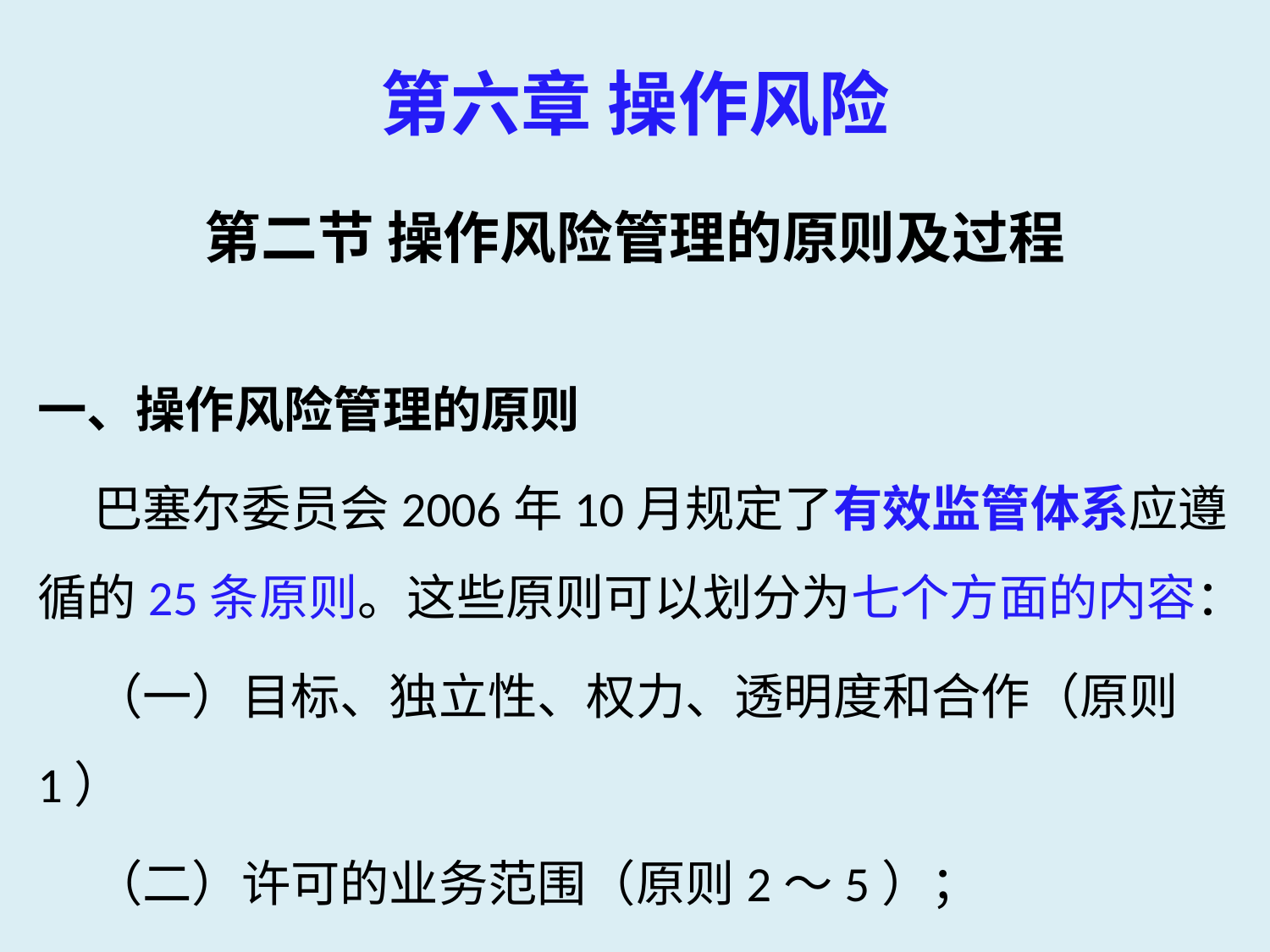

# 第六章 操作风险
第二节 操作风险管理的原则及过程

一、操作风险管理的原则
    巴塞尔委员会2006年10月规定了有效监管体系应遵循的25条原则。这些原则可以划分为七个方面的内容：
    （一）目标、独立性、权力、透明度和合作（原则 1）
    （二）许可的业务范围（原则2～5）；
    （三）审慎监管规章制度（原则6～18）；
9